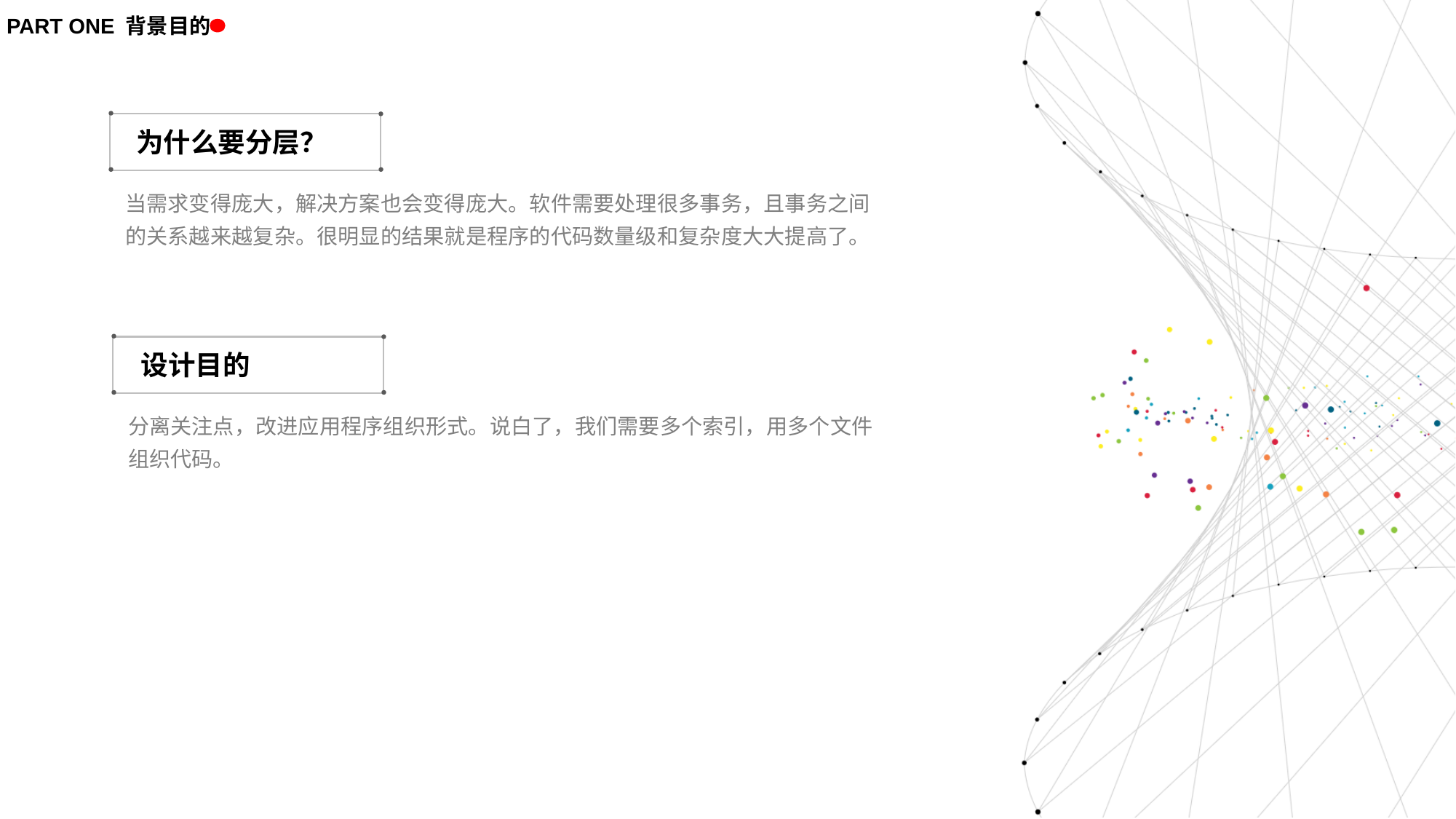

PART ONE 背景目的

为什么要分层？
当需求变得庞大，解决方案也会变得庞大。软件需要处理很多事务，且事务之间的关系越来越复杂。很明显的结果就是程序的代码数量级和复杂度大大提高了。

设计目的
分离关注点，改进应用程序组织形式。说白了，我们需要多个索引，用多个文件组织代码。